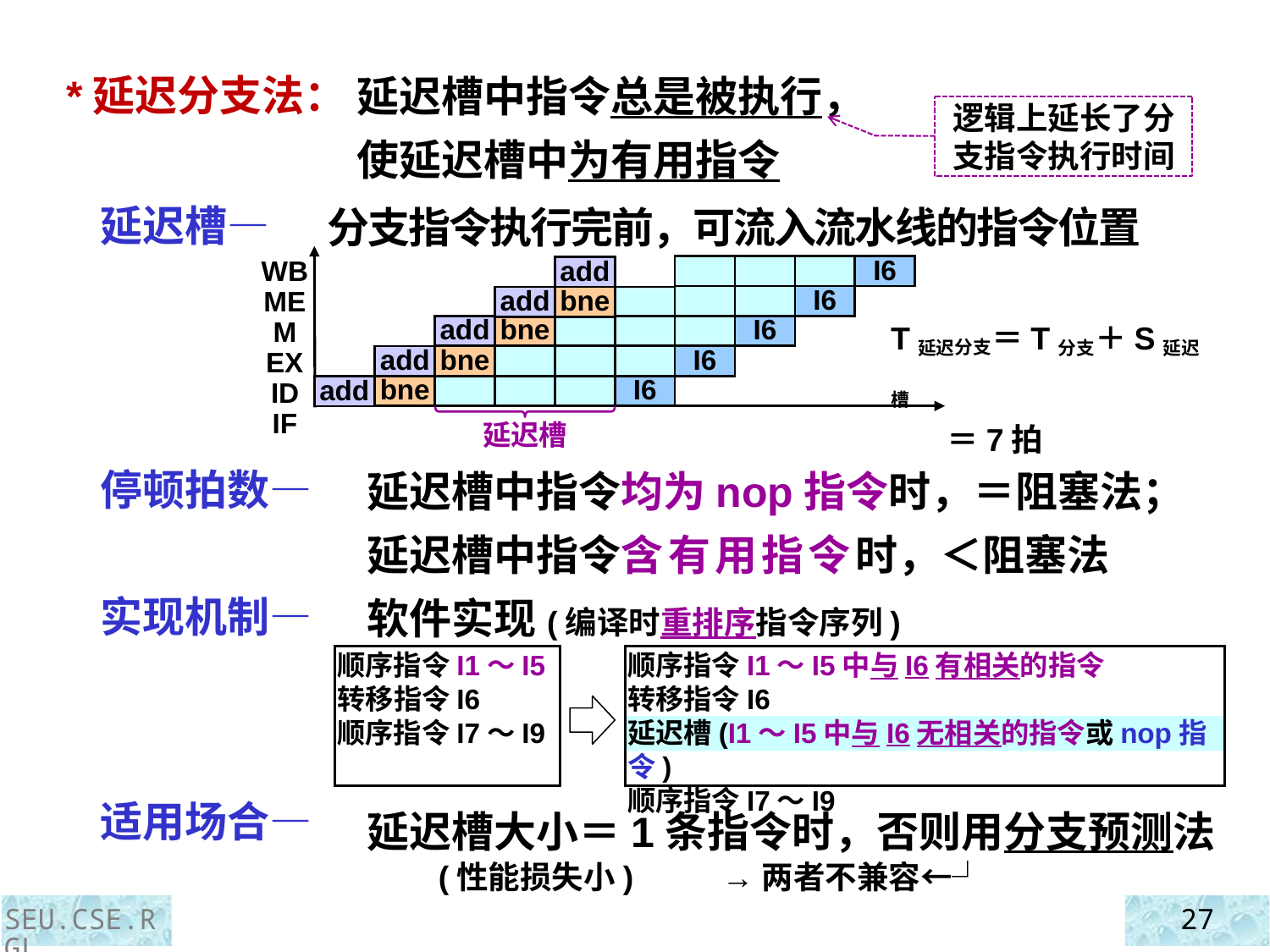

*延迟分支法：

     延迟槽—

     停顿拍数—

     实现机制—

     适用场合—
  延迟槽中指令总是被执行，
  使延迟槽中为有用指令
分支指令执行完前，可流入流水线的指令位置
逻辑上延长了分支指令执行时间
WB
MEM
EX
ID
IF

I6

add
I6

add

bne
add

I6
bne

add
bne

I6
bne

I6
add
延迟槽
T延迟分支＝T分支＋S延迟槽
      ＝7拍
延迟槽中指令均为nop指令时，＝阻塞法；
延迟槽中指令含有用指令时，＜阻塞法
软件实现(编译时重排序指令序列)
顺序指令I1～I5
转移指令I6
顺序指令I7～I9
顺序指令I1～I5中与I6有相关的指令
转移指令I6
延迟槽(I1～I5中与I6无相关的指令或nop指令)
顺序指令I7～I9

延迟槽大小＝1条指令时，否则用分支预测法
        (性能损失小)          →两者不兼容←┘
SEU.CSE.RGL
27